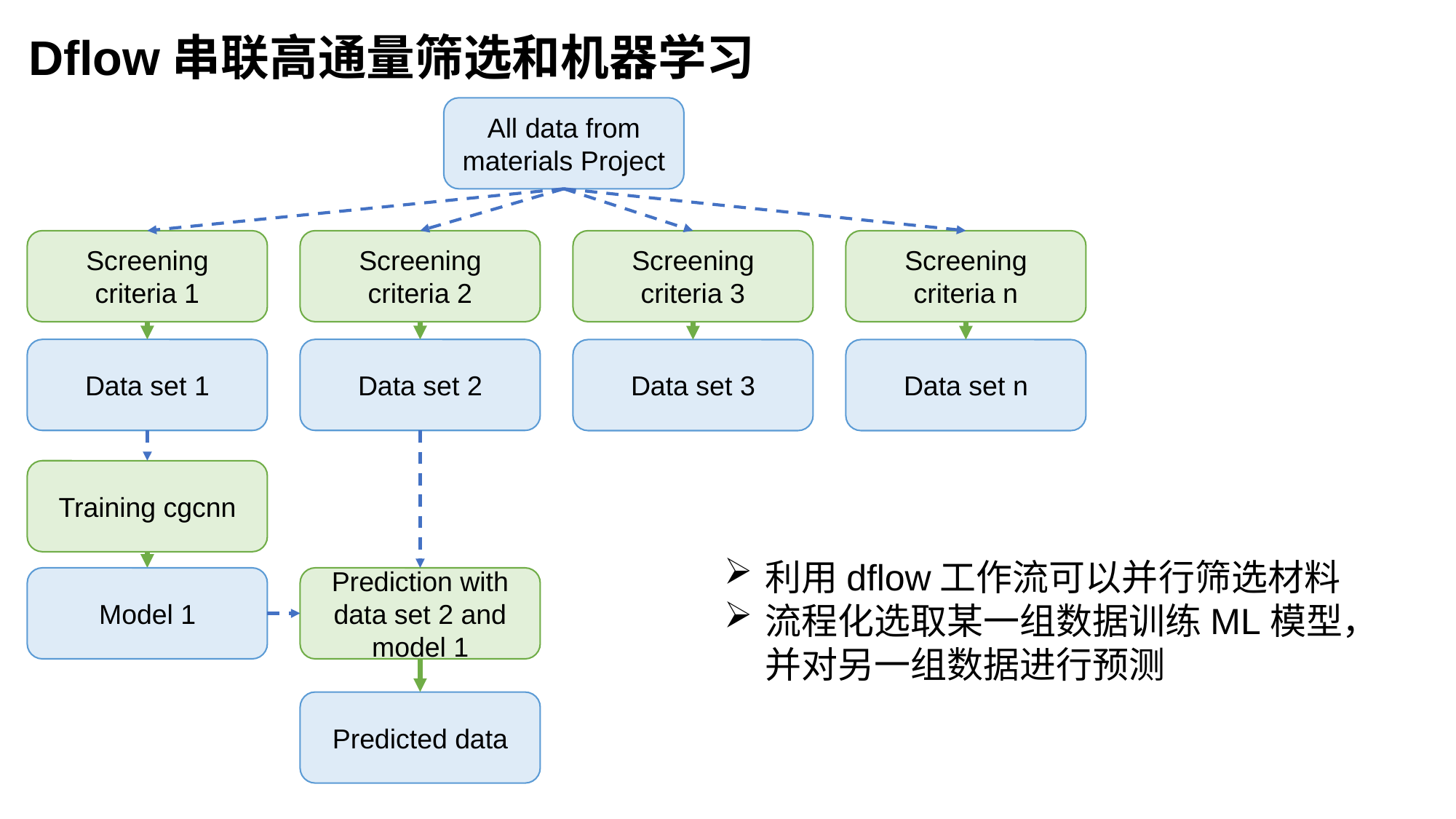

Dflow串联高通量筛选和机器学习
All data from materials Project
Screening criteria 1
Screening criteria 2
Screening criteria 3
Screening criteria n
Data set 1
Data set 2
Data set 3
Data set n
Training cgcnn
利用dflow工作流可以并行筛选材料
流程化选取某一组数据训练ML模型，并对另一组数据进行预测
Model 1
Prediction with data set 2 and model 1
Predicted data